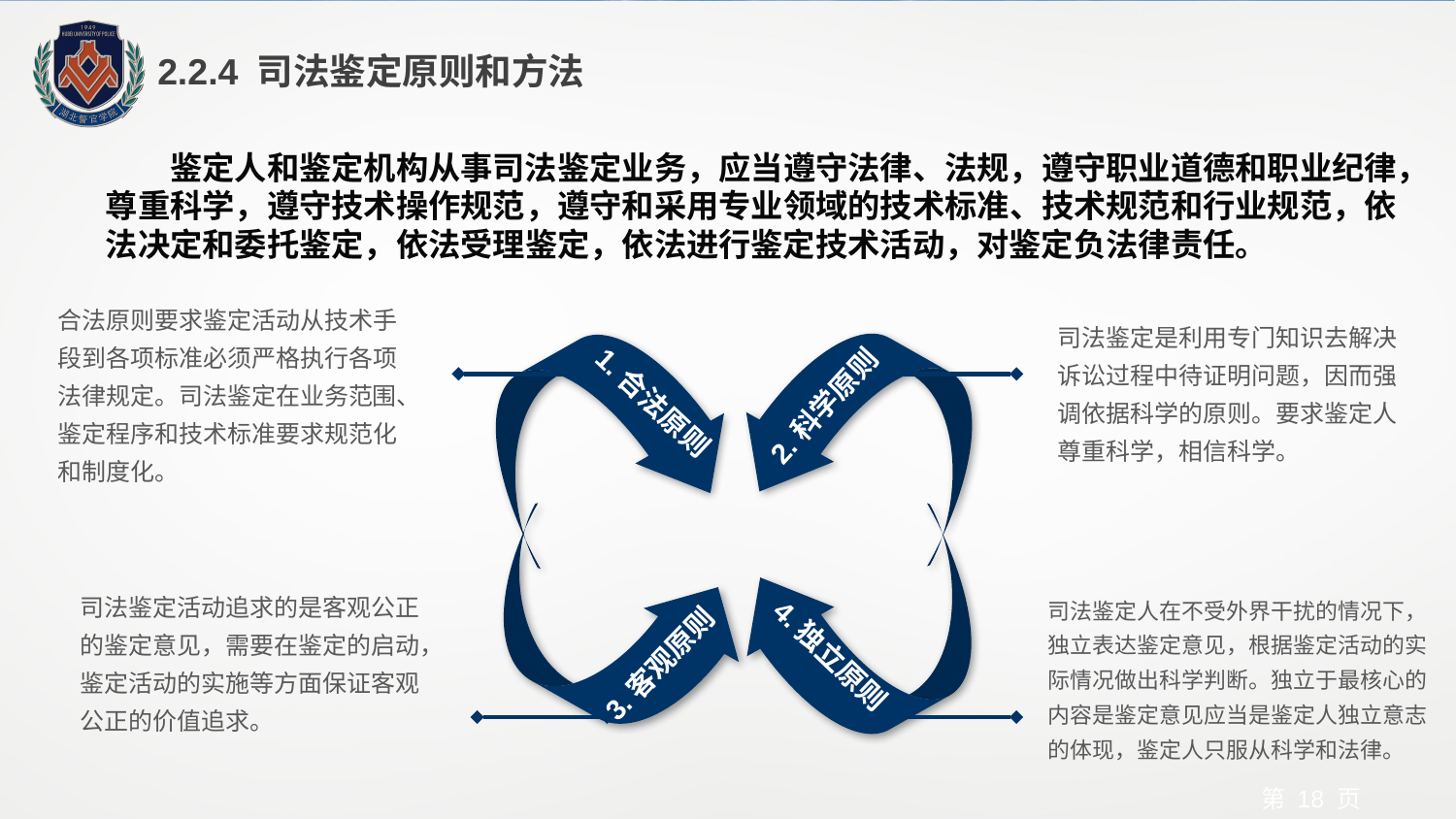

2.2.4 司法鉴定原则和方法
　　鉴定人和鉴定机构从事司法鉴定业务，应当遵守法律、法规，遵守职业道德和职业纪律，尊重科学，遵守技术操作规范，遵守和采用专业领域的技术标准、技术规范和行业规范，依法决定和委托鉴定，依法受理鉴定，依法进行鉴定技术活动，对鉴定负法律责任。

2.科学原则
合法原则要求鉴定活动从技术手段到各项标准必须严格执行各项法律规定。司法鉴定在业务范围、鉴定程序和技术标准要求规范化和制度化。
司法鉴定是利用专门知识去解决诉讼过程中待证明问题，因而强调依据科学的原则。要求鉴定人尊重科学，相信科学。

1.合法原则

4.独立原则

3.客观原则
司法鉴定活动追求的是客观公正的鉴定意见，需要在鉴定的启动，鉴定活动的实施等方面保证客观公正的价值追求。
司法鉴定人在不受外界干扰的情况下，独立表达鉴定意见，根据鉴定活动的实际情况做出科学判断。独立于最核心的内容是鉴定意见应当是鉴定人独立意志的体现，鉴定人只服从科学和法律。